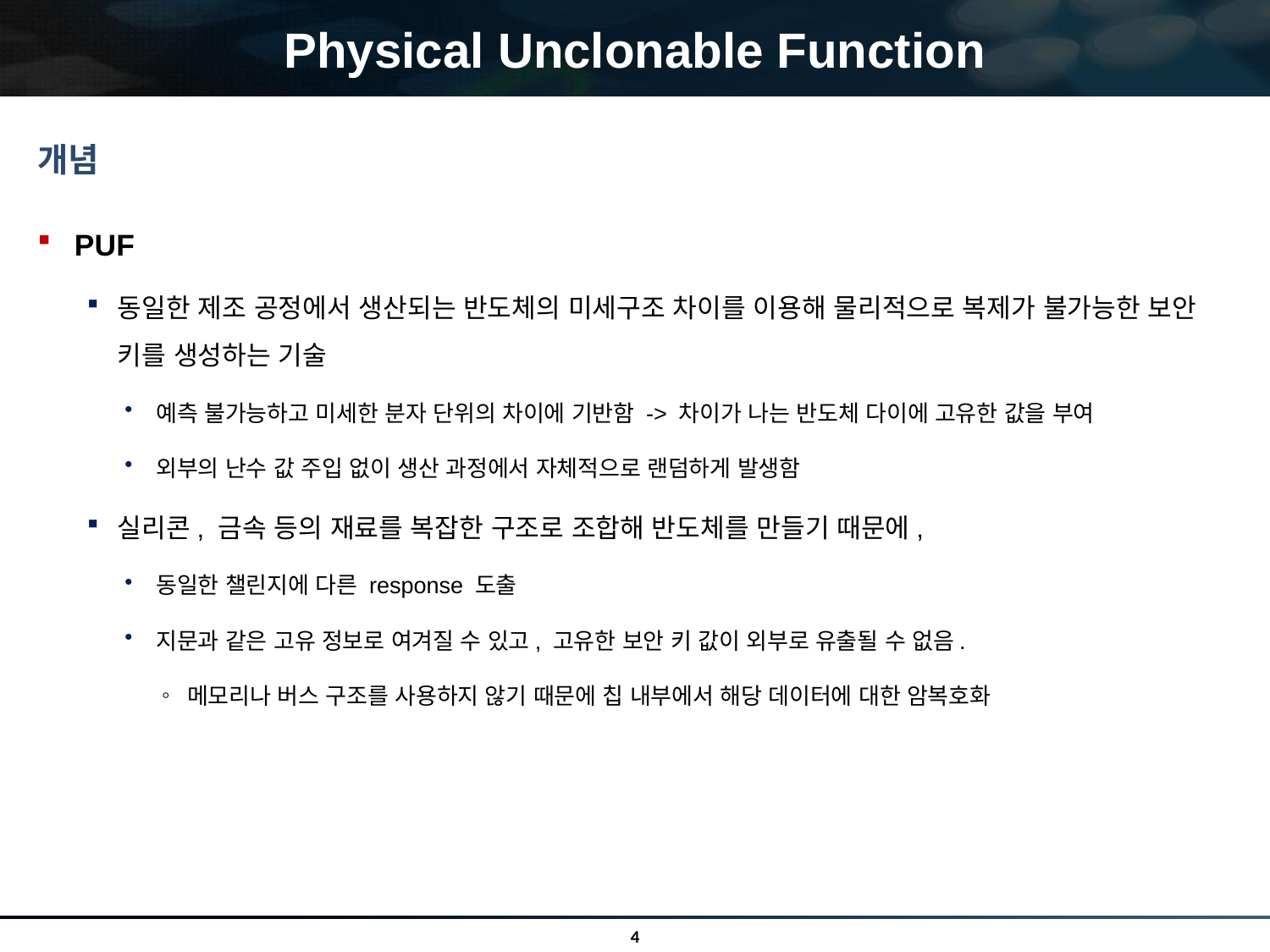

# Physical Unclonable Function
개념
PUF
동일한 제조 공정에서 생산되는 반도체의 미세구조 차이를 이용해 물리적으로 복제가 불가능한 보안 키를 생성하는 기술
예측 불가능하고 미세한 분자 단위의 차이에 기반함 -> 차이가 나는 반도체 다이에 고유한 값을 부여
외부의 난수 값 주입 없이 생산 과정에서 자체적으로 랜덤하게 발생함
실리콘, 금속 등의 재료를 복잡한 구조로 조합해 반도체를 만들기 때문에,
동일한 챌린지에 다른 response 도출
지문과 같은 고유 정보로 여겨질 수 있고, 고유한 보안 키 값이 외부로 유출될 수 없음.
메모리나 버스 구조를 사용하지 않기 때문에 칩 내부에서 해당 데이터에 대한 암복호화